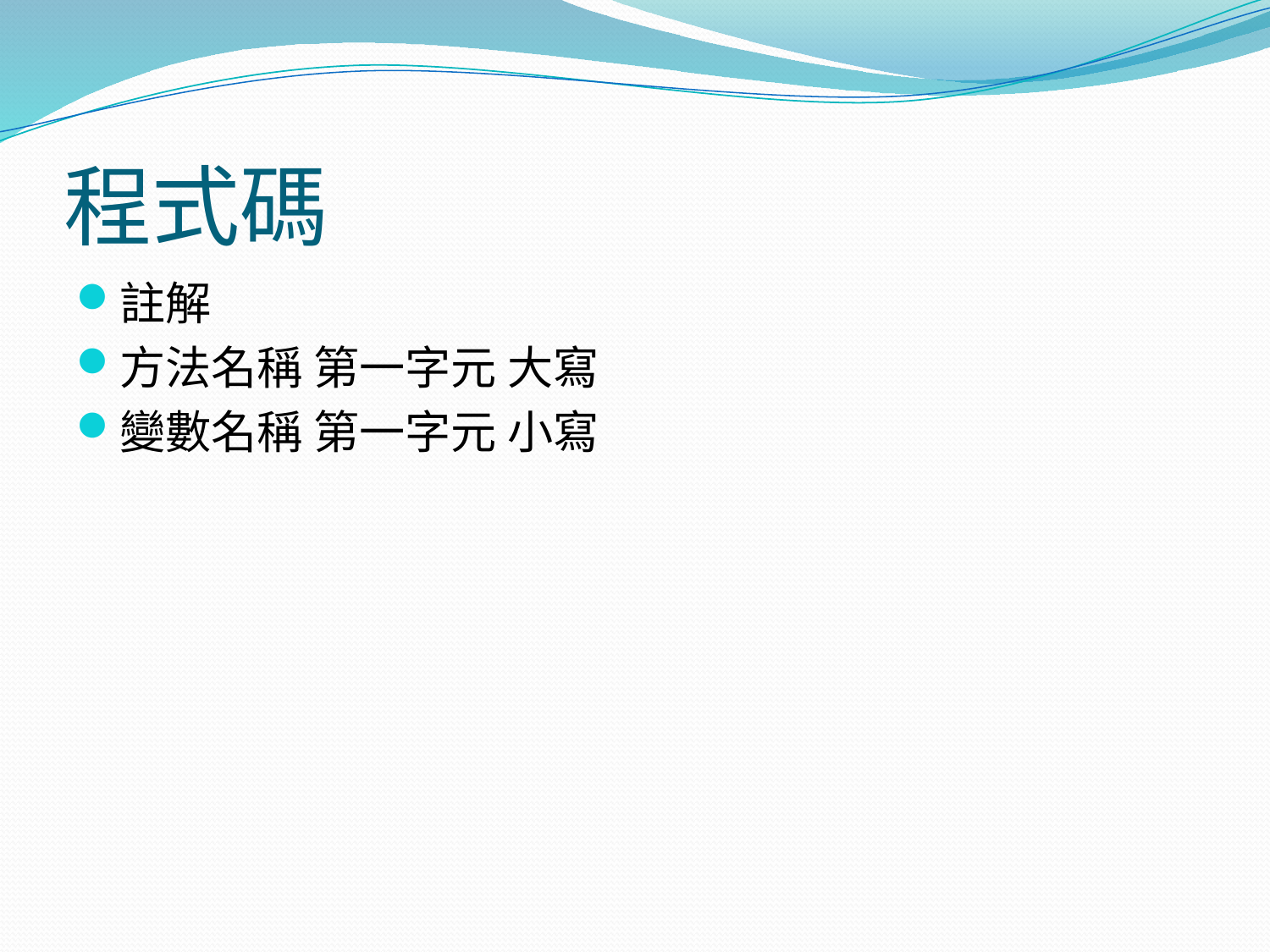

# 程式碼
註解
方法名稱 第一字元 大寫
變數名稱 第一字元 小寫